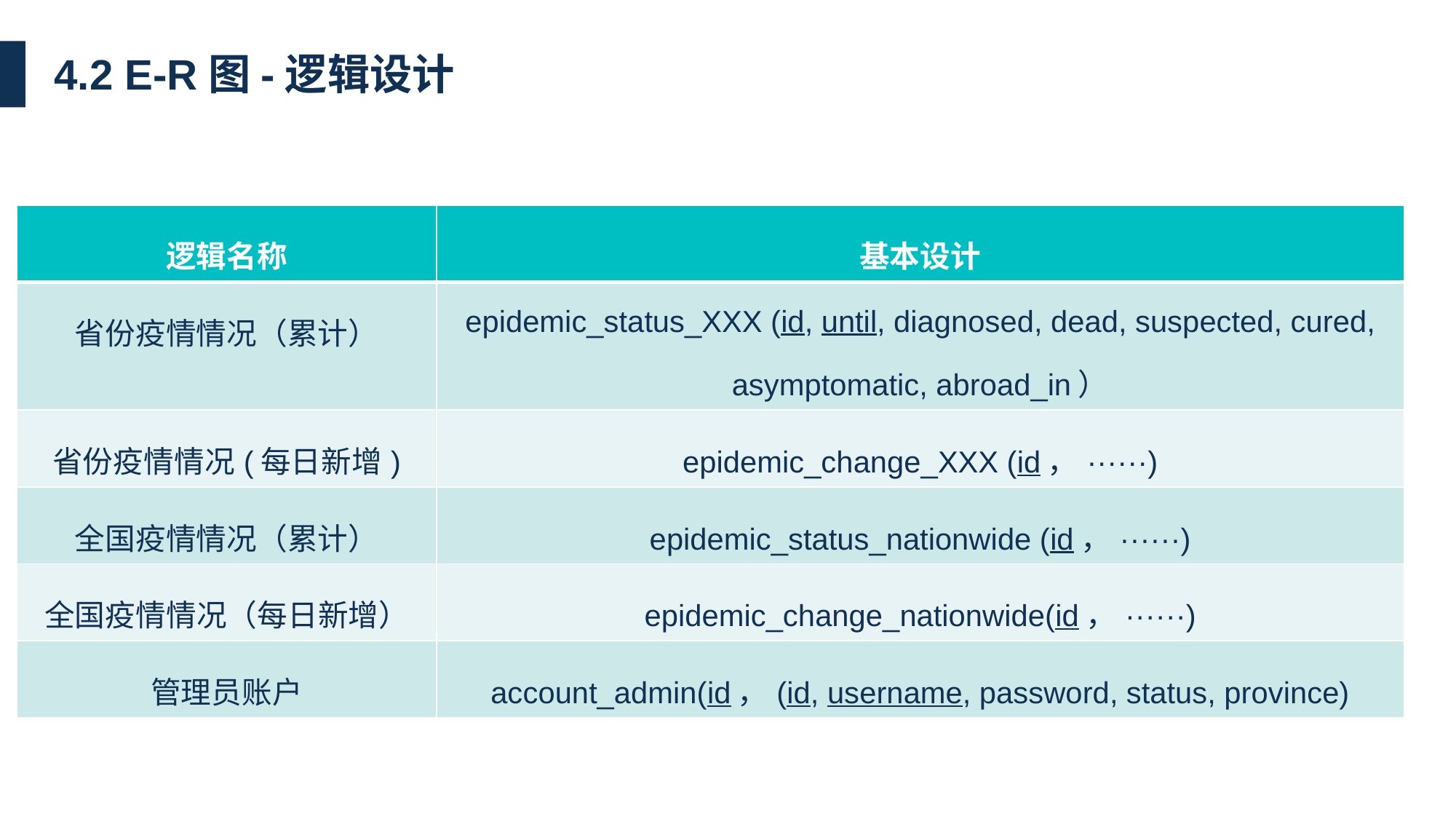

4.2 E-R图-逻辑设计
| 逻辑名称 | 基本设计 |
| --- | --- |
| 省份疫情情况（累计） | epidemic\_status\_XXX (id, until, diagnosed, dead, suspected, cured, asymptomatic, abroad\_in） |
| 省份疫情情况(每日新增) | epidemic\_change\_XXX (id，······) |
| 全国疫情情况（累计） | epidemic\_status\_nationwide (id，······) |
| 全国疫情情况（每日新增） | epidemic\_change\_nationwide(id，······) |
| 管理员账户 | account\_admin(id，(id, username, password, status, province) |